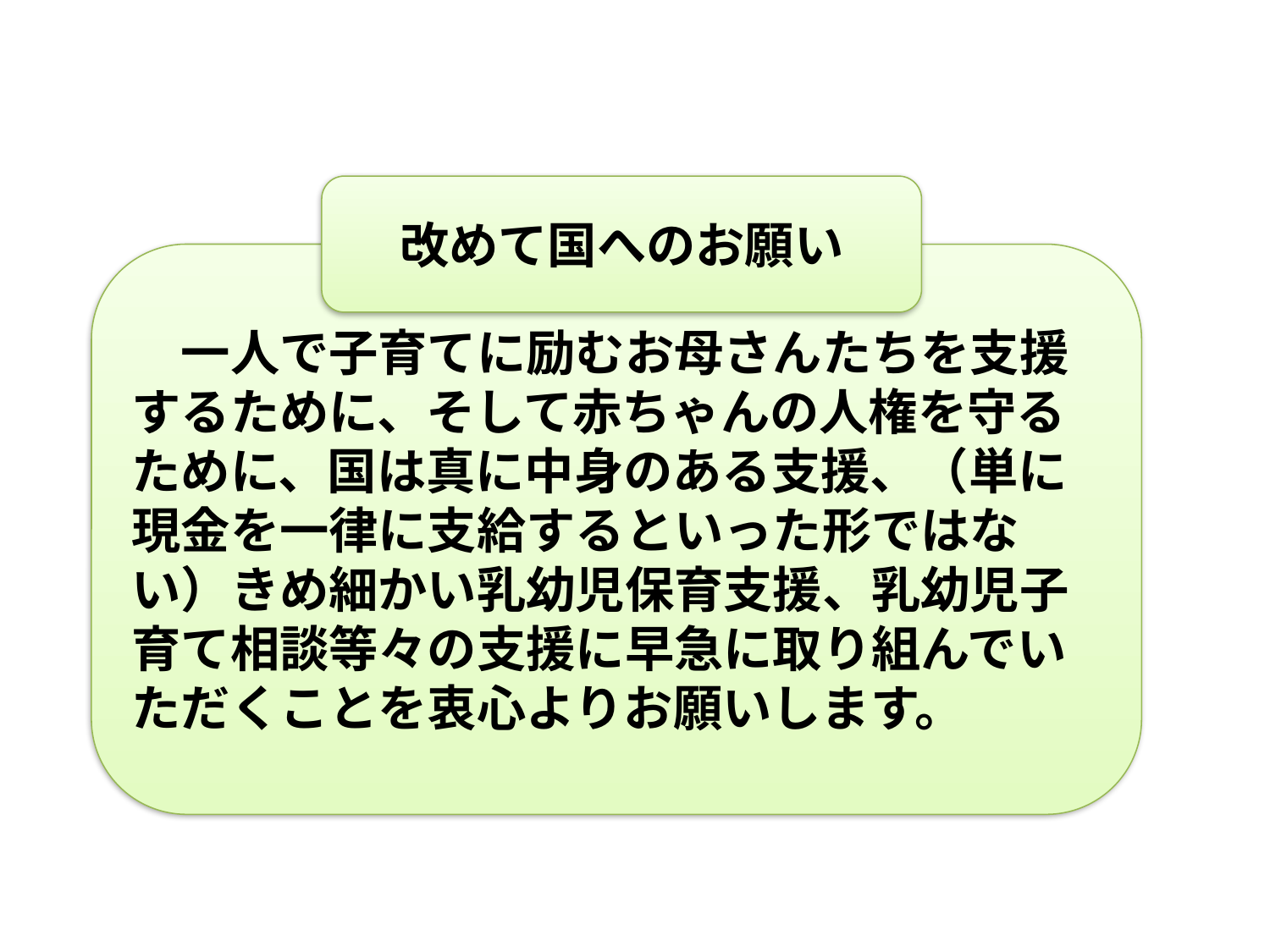

改めて国へのお願い
　一人で子育てに励むお母さんたちを支援するために、そして赤ちゃんの人権を守るために、国は真に中身のある支援、（単に現金を一律に支給するといった形ではない）きめ細かい乳幼児保育支援、乳幼児子育て相談等々の支援に早急に取り組んでいただくことを衷心よりお願いします。